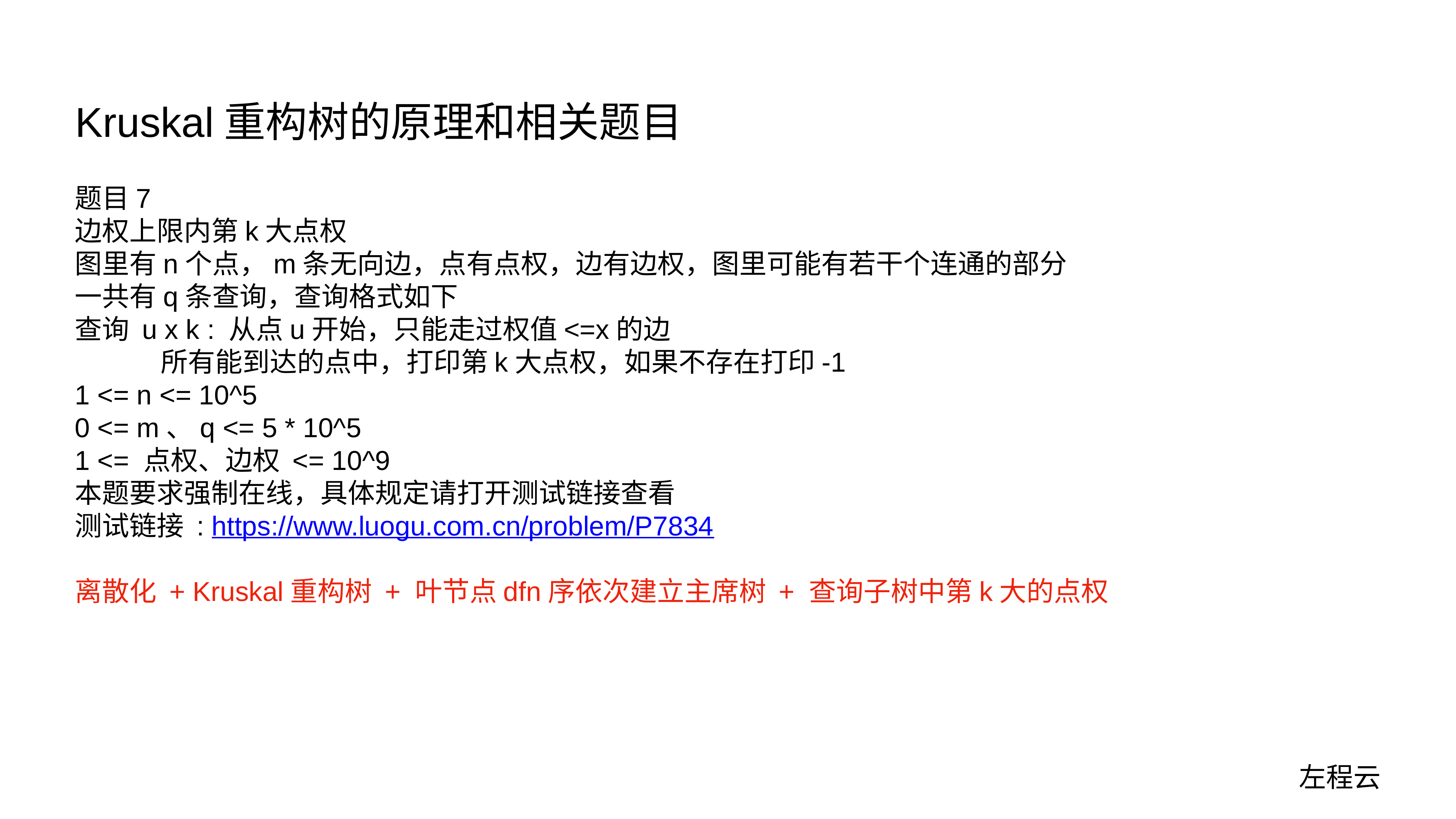

# Kruskal重构树的原理和相关题目
题目7
边权上限内第k大点权
图里有n个点，m条无向边，点有点权，边有边权，图里可能有若干个连通的部分
一共有q条查询，查询格式如下
查询 u x k : 从点u开始，只能走过权值<=x的边
             所有能到达的点中，打印第k大点权，如果不存在打印-1
1 <= n <= 10^5
0 <= m、q <= 5 * 10^5
1 <= 点权、边权 <= 10^9
本题要求强制在线，具体规定请打开测试链接查看
测试链接 : https://www.luogu.com.cn/problem/P7834

离散化 + Kruskal重构树 + 叶节点dfn序依次建立主席树 + 查询子树中第k大的点权
左程云